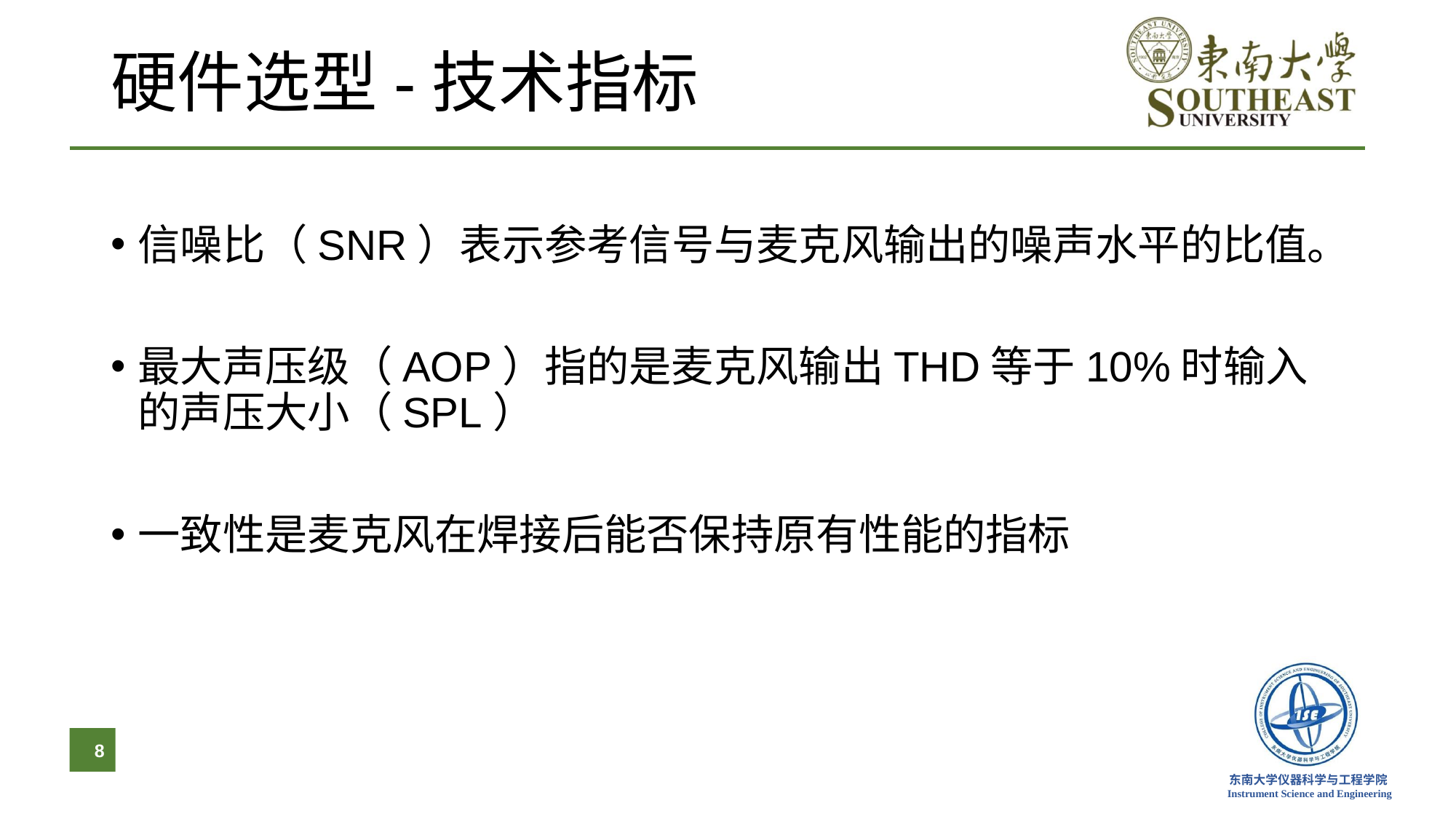

# 硬件选型-技术指标
信噪比（SNR）表示参考信号与麦克风输出的噪声水平的比值。

最大声压级（AOP）指的是麦克风输出THD等于10%时输入的声压大小（SPL）

一致性是麦克风在焊接后能否保持原有性能的指标

8